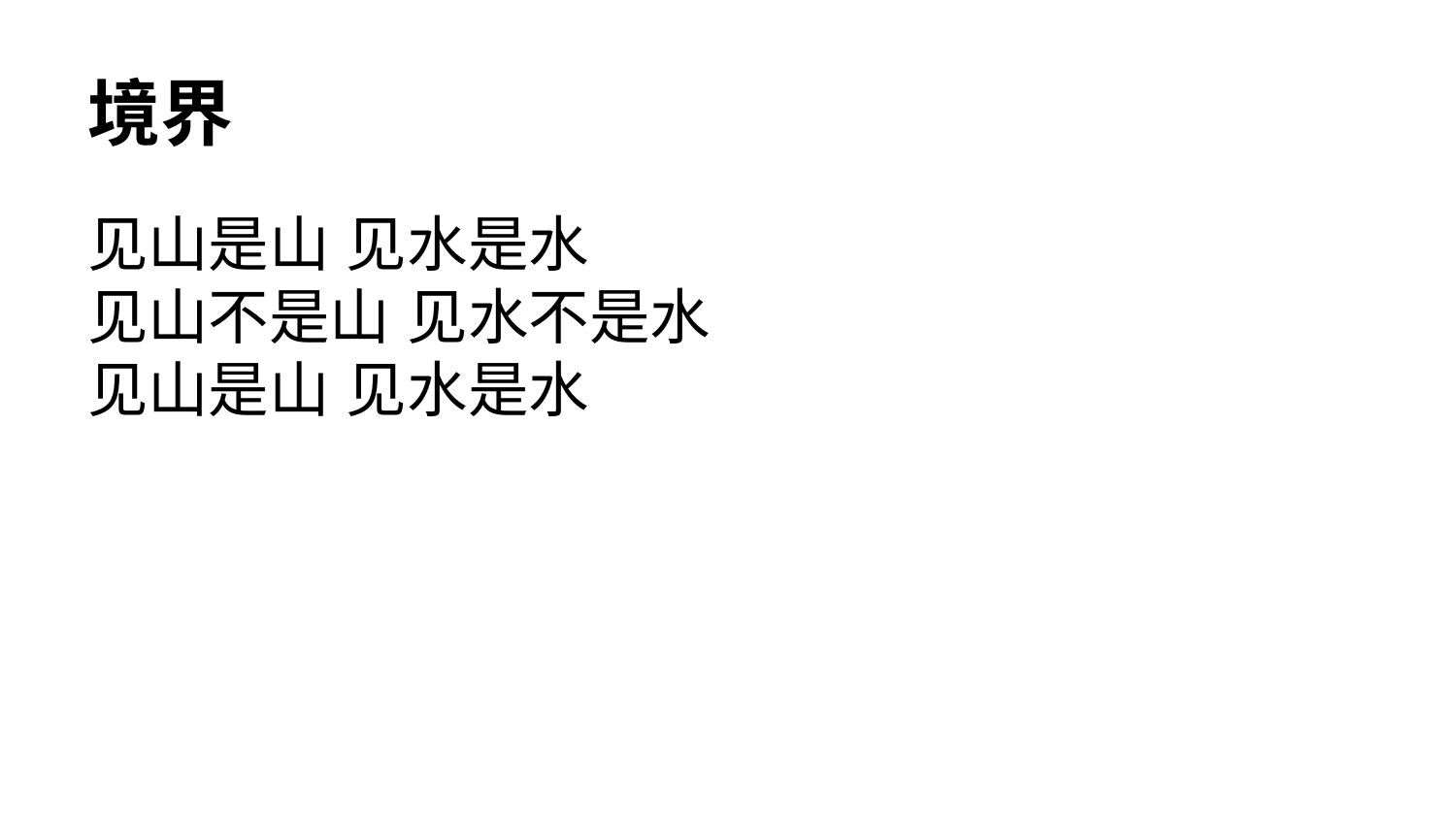

# 境界
见山是山 见水是水
见山不是山 见水不是水
见山是山 见水是水